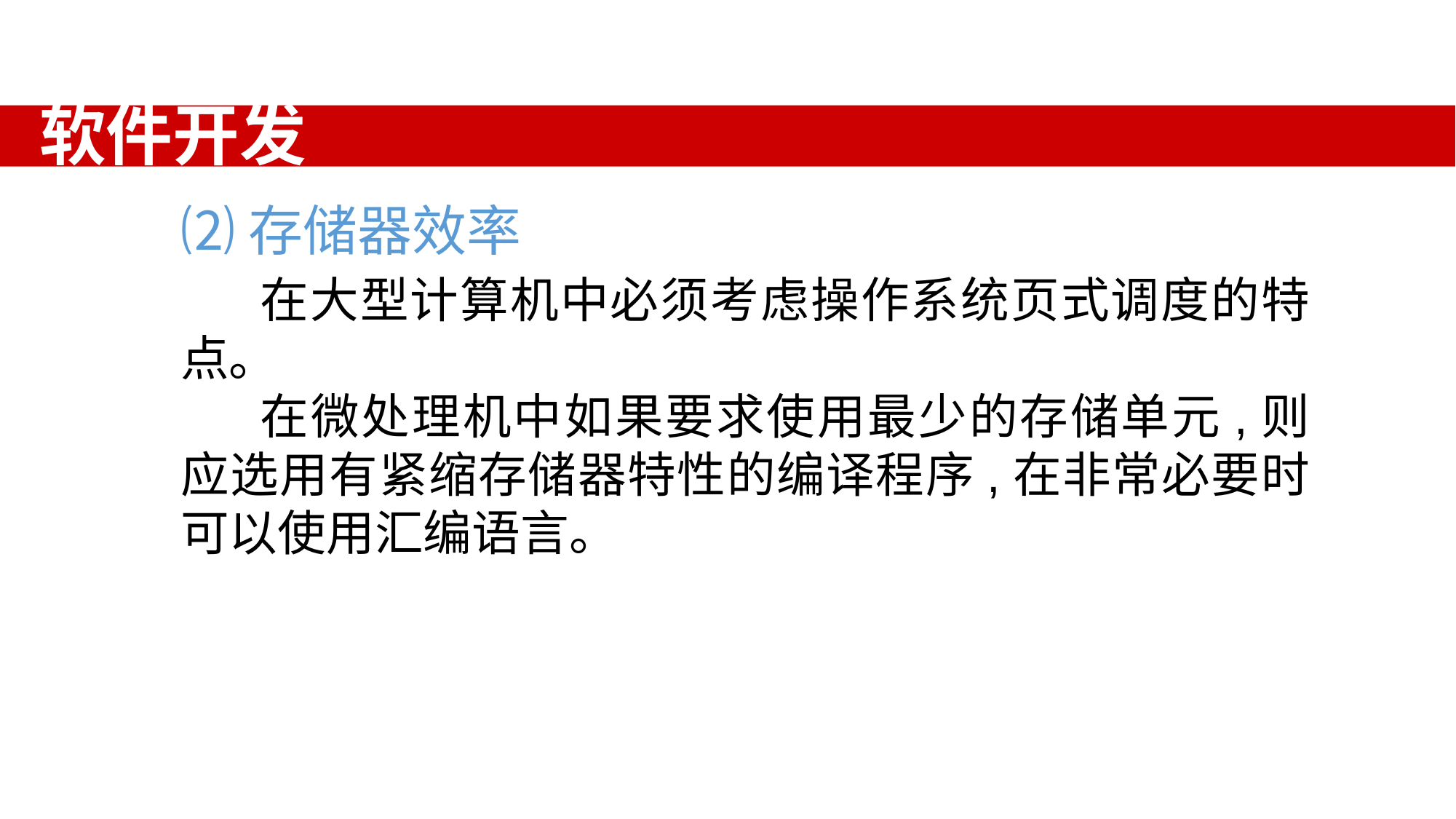

软件开发

⑵存储器效率
在大型计算机中必须考虑操作系统页式调度的特点。
在微处理机中如果要求使用最少的存储单元,则应选用有紧缩存储器特性的编译程序,在非常必要时可以使用汇编语言。